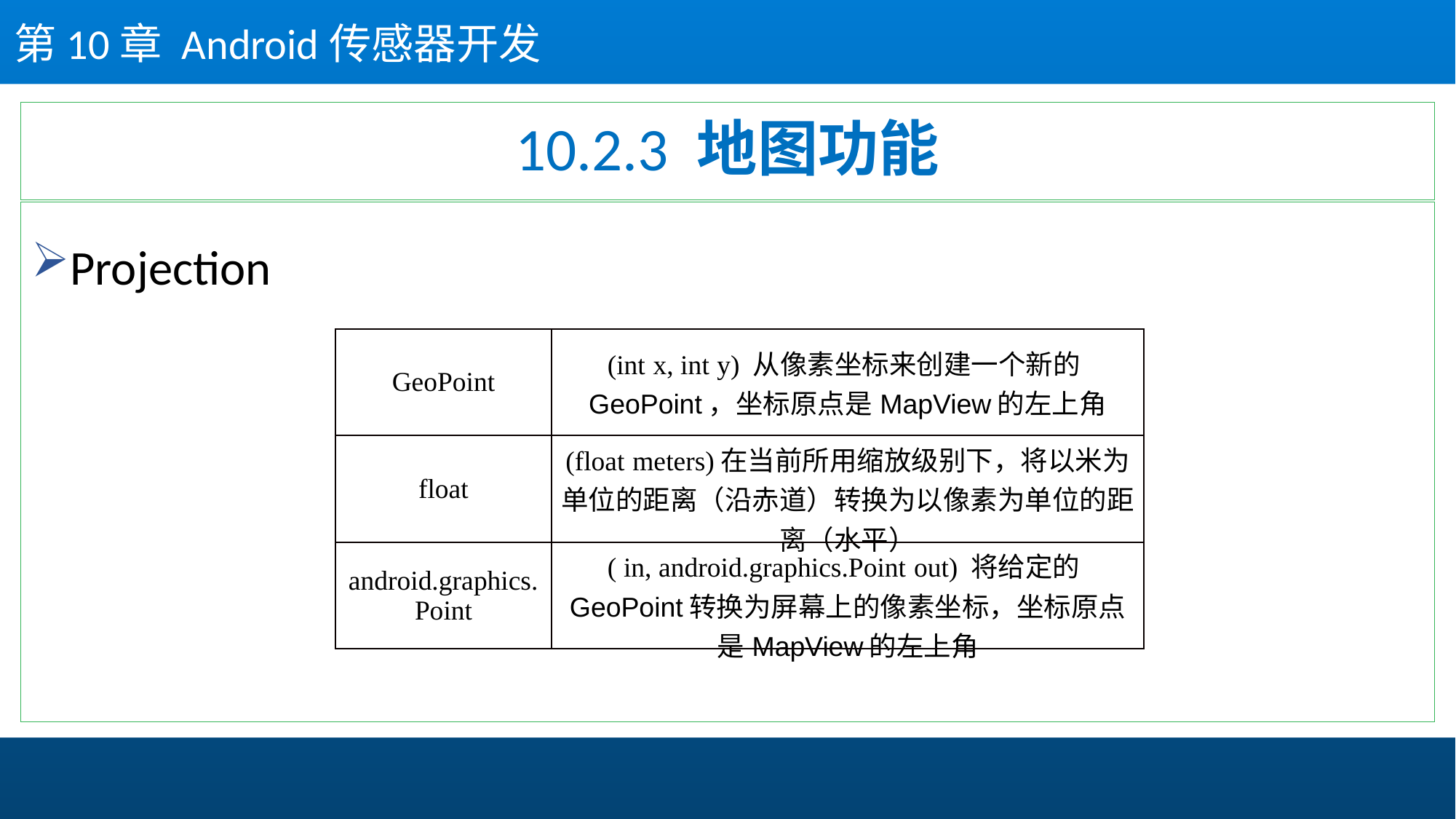

第10章 Android传感器开发

# 10.2.3 地图功能
Projection

| GeoPoint | (int x, int y) 从像素坐标来创建一个新的GeoPoint，坐标原点是MapView的左上角 |
| --- | --- |
| float | (float meters)在当前所用缩放级别下，将以米为单位的距离（沿赤道）转换为以像素为单位的距离（水平） |
| android.graphics.Point | ( in, android.graphics.Point out) 将给定的GeoPoint转换为屏幕上的像素坐标，坐标原点是MapView的左上角 |